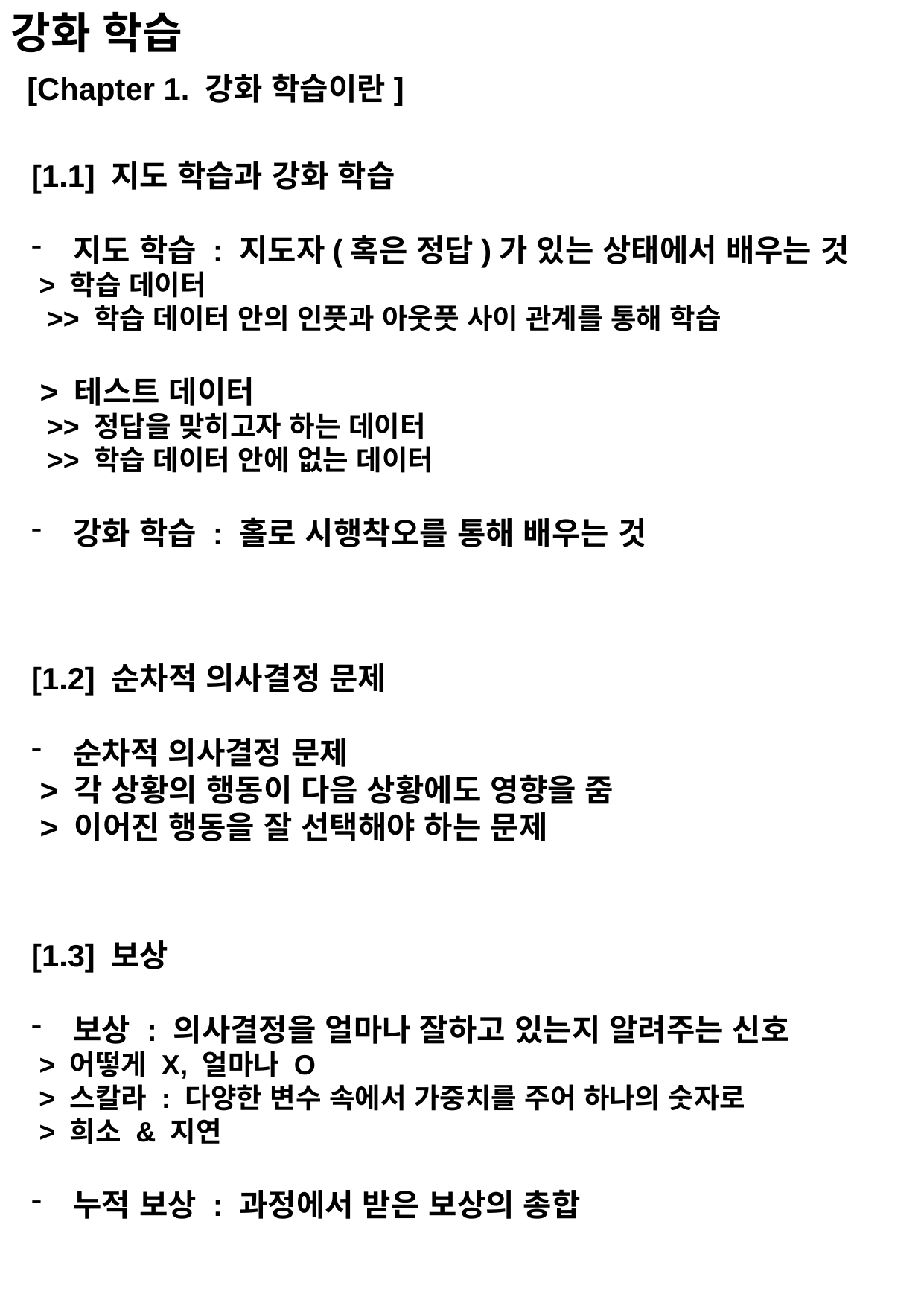

강화 학습
[Chapter 1. 강화 학습이란]

[1.1] 지도 학습과 강화 학습

지도 학습 : 지도자(혹은 정답)가 있는 상태에서 배우는 것
 > 학습 데이터
  >> 학습 데이터 안의 인풋과 아웃풋 사이 관계를 통해 학습

 > 테스트 데이터
  >> 정답을 맞히고자 하는 데이터
  >> 학습 데이터 안에 없는 데이터

강화 학습 : 홀로 시행착오를 통해 배우는 것
[1.2] 순차적 의사결정 문제

순차적 의사결정 문제
 > 각 상황의 행동이 다음 상황에도 영향을 줌
 > 이어진 행동을 잘 선택해야 하는 문제
[1.3] 보상

보상 : 의사결정을 얼마나 잘하고 있는지 알려주는 신호
 > 어떻게 X, 얼마나 O
 > 스칼라 : 다양한 변수 속에서 가중치를 주어 하나의 숫자로
 > 희소 & 지연

누적 보상 : 과정에서 받은 보상의 총합